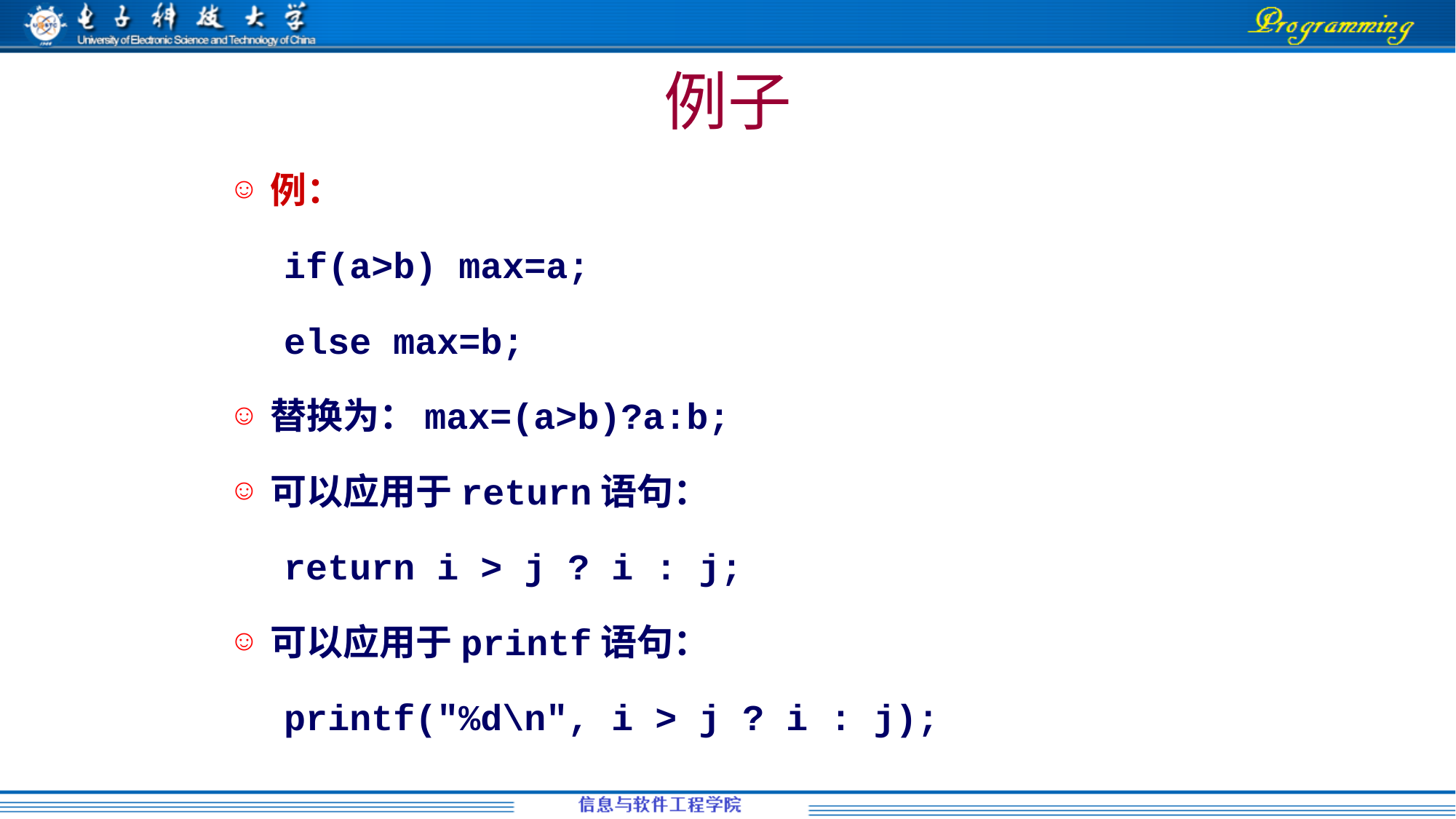

# 例子
例：
if(a>b) max=a;
else max=b;
替换为：max=(a>b)?a:b;
可以应用于return语句：
return i > j ? i : j;
可以应用于printf语句：
printf("%d\n", i > j ? i : j);